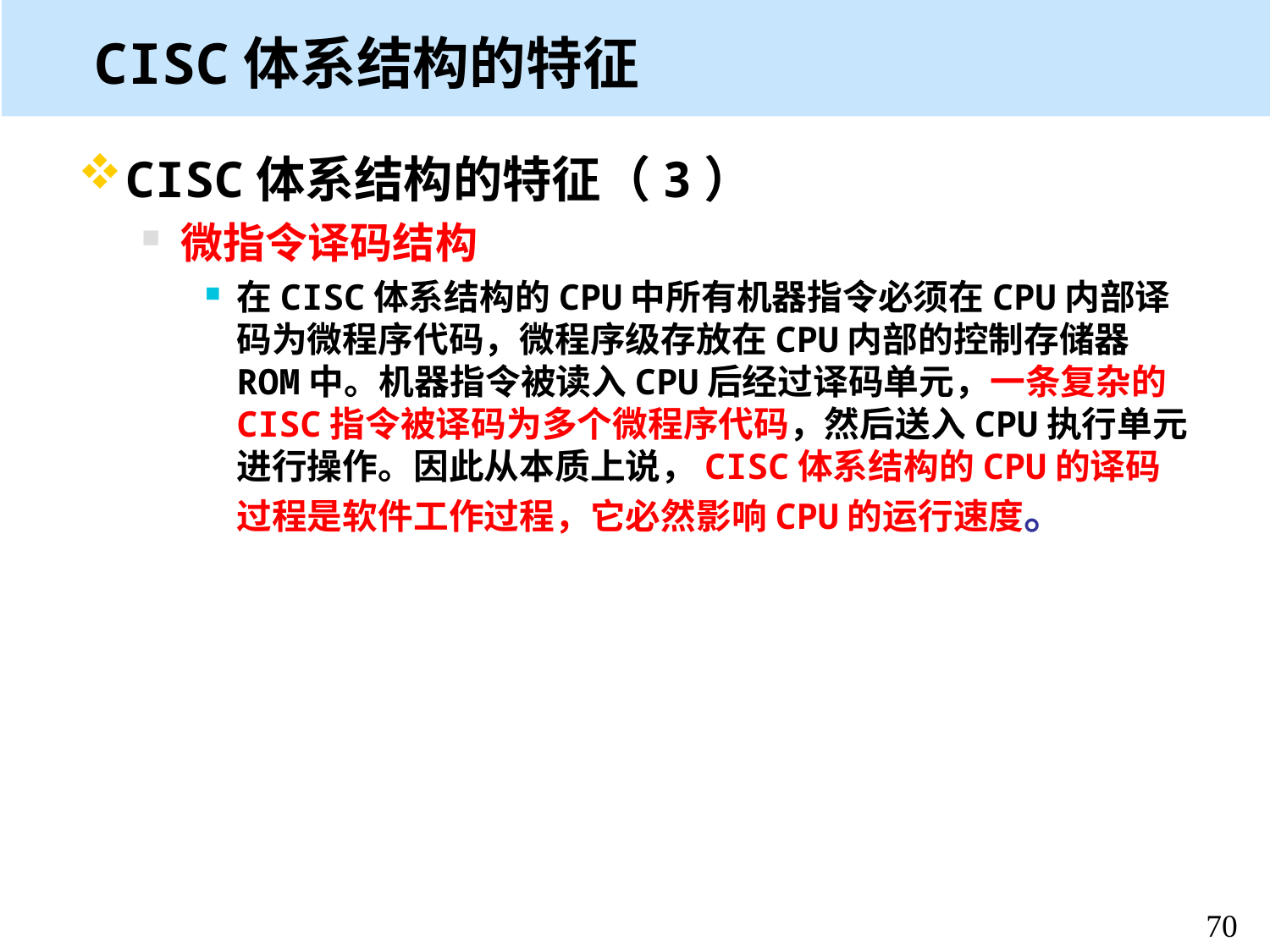

# CISC体系结构的特征
CISC体系结构的特征（3）
微指令译码结构
在CISC体系结构的CPU中所有机器指令必须在CPU内部译码为微程序代码，微程序级存放在CPU内部的控制存储器ROM中。机器指令被读入CPU后经过译码单元，一条复杂的CISC指令被译码为多个微程序代码，然后送入CPU执行单元进行操作。因此从本质上说，CISC体系结构的CPU的译码过程是软件工作过程，它必然影响CPU的运行速度。